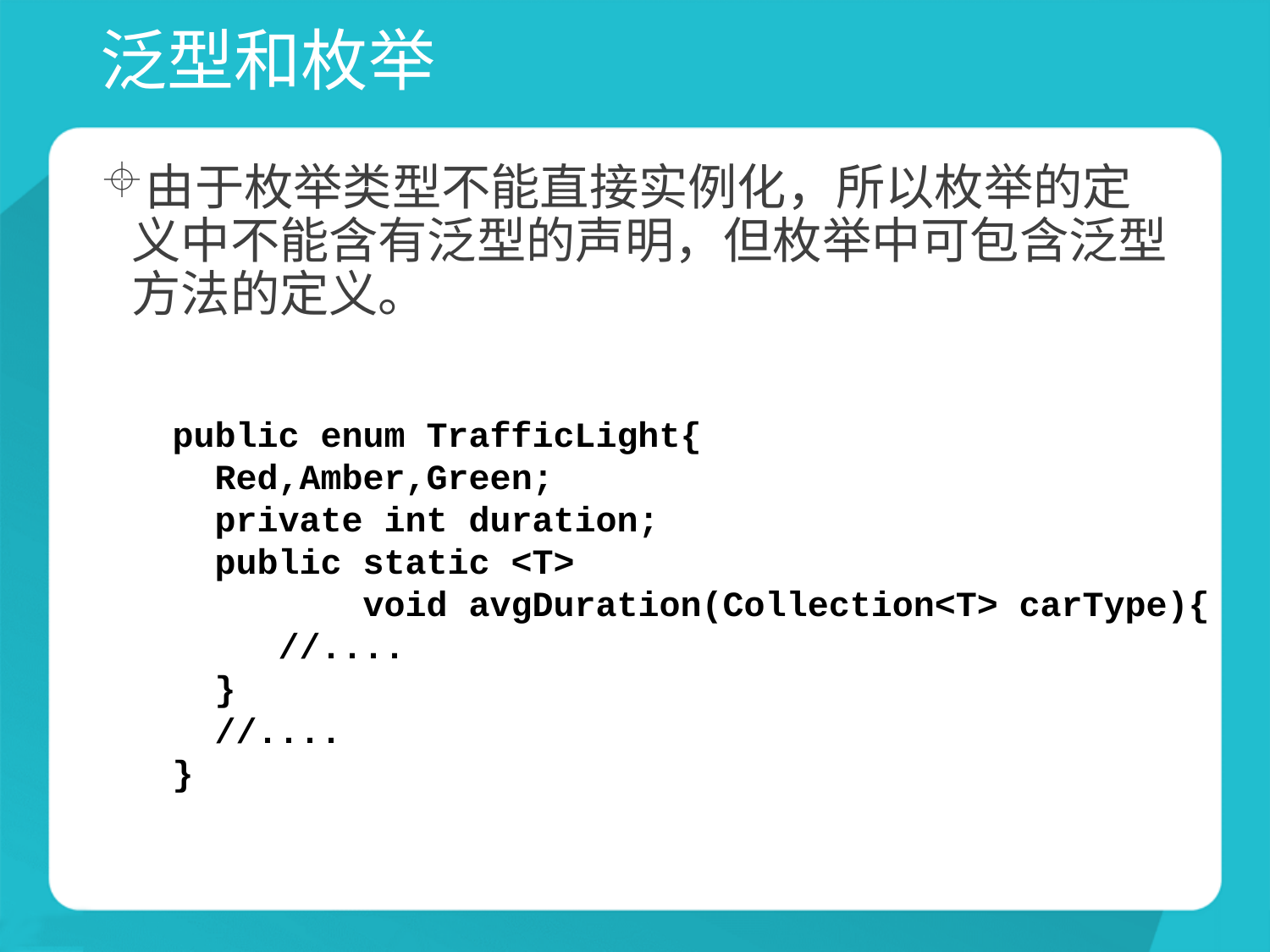

# 泛型和枚举
由于枚举类型不能直接实例化，所以枚举的定义中不能含有泛型的声明，但枚举中可包含泛型方法的定义。
public enum TrafficLight{
  Red,Amber,Green;
  private int duration;
  public static <T>
         void avgDuration(Collection<T> carType){
     //....
  }
  //....
}